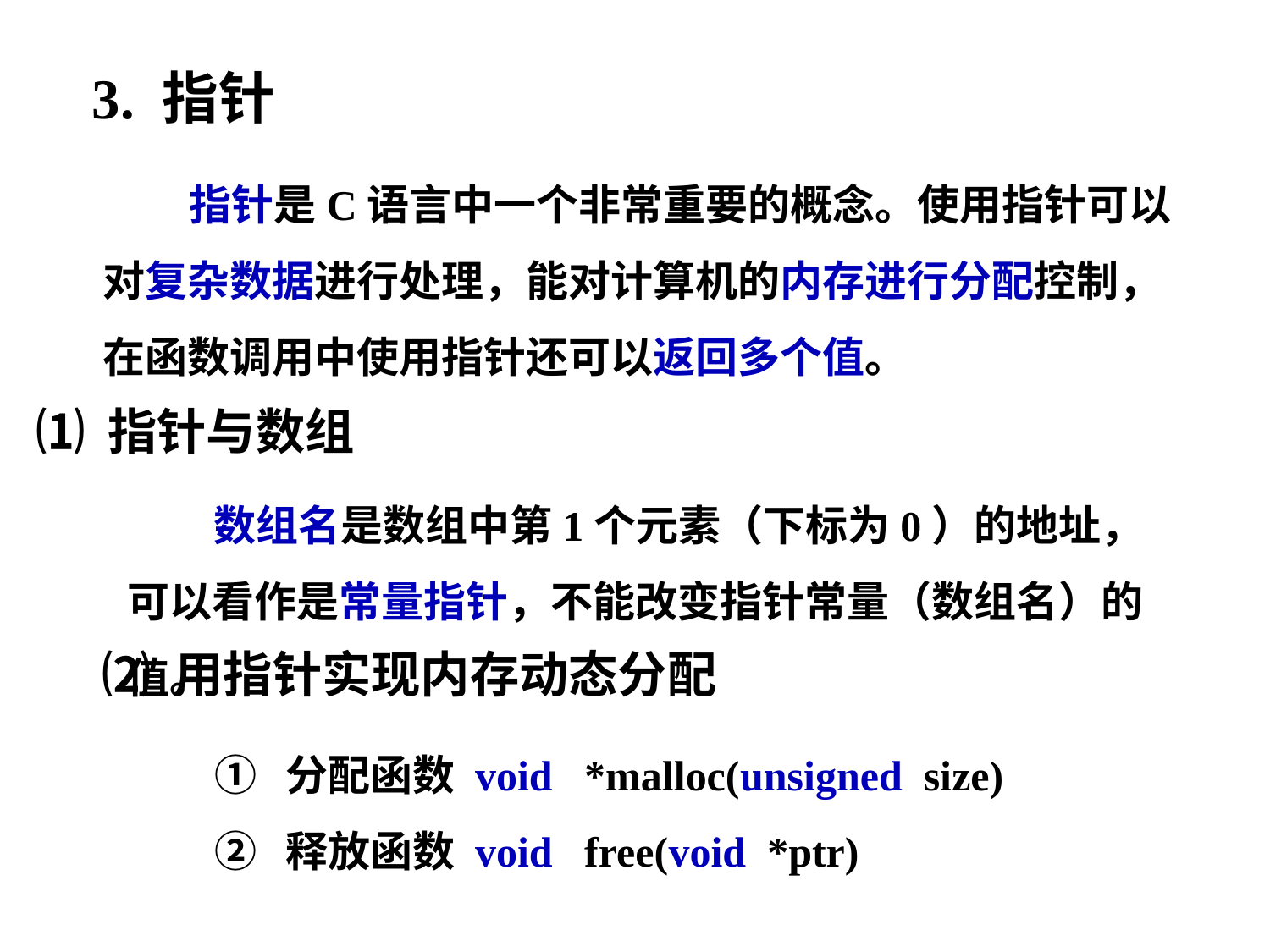

3. 指针
        指针是C语言中一个非常重要的概念。使用指针可以对复杂数据进行处理，能对计算机的内存进行分配控制，在函数调用中使用指针还可以返回多个值。
⑴ 指针与数组
        数组名是数组中第1个元素（下标为0）的地址，可以看作是常量指针，不能改变指针常量（数组名）的值。
⑵ 用指针实现内存动态分配
①  分配函数 void   *malloc(unsigned  size)
②  释放函数 void   free(void  *ptr)